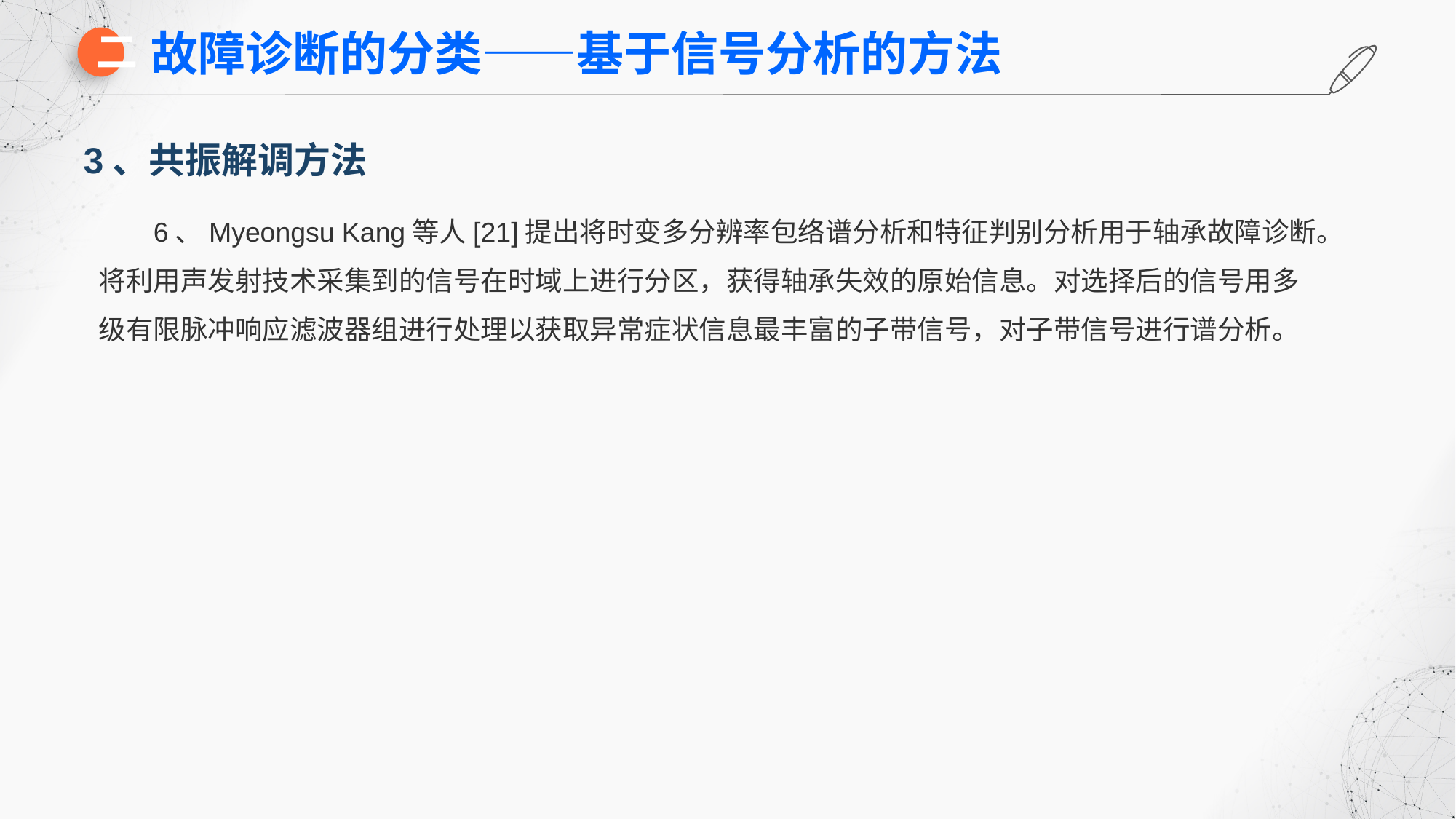

故障诊断的分类——基于信号分析的方法
二

3、共振解调方法
6、Myeongsu Kang等人[21]提出将时变多分辨率包络谱分析和特征判别分析用于轴承故障诊断。将利用声发射技术采集到的信号在时域上进行分区，获得轴承失效的原始信息。对选择后的信号用多级有限脉冲响应滤波器组进行处理以获取异常症状信息最丰富的子带信号，对子带信号进行谱分析。